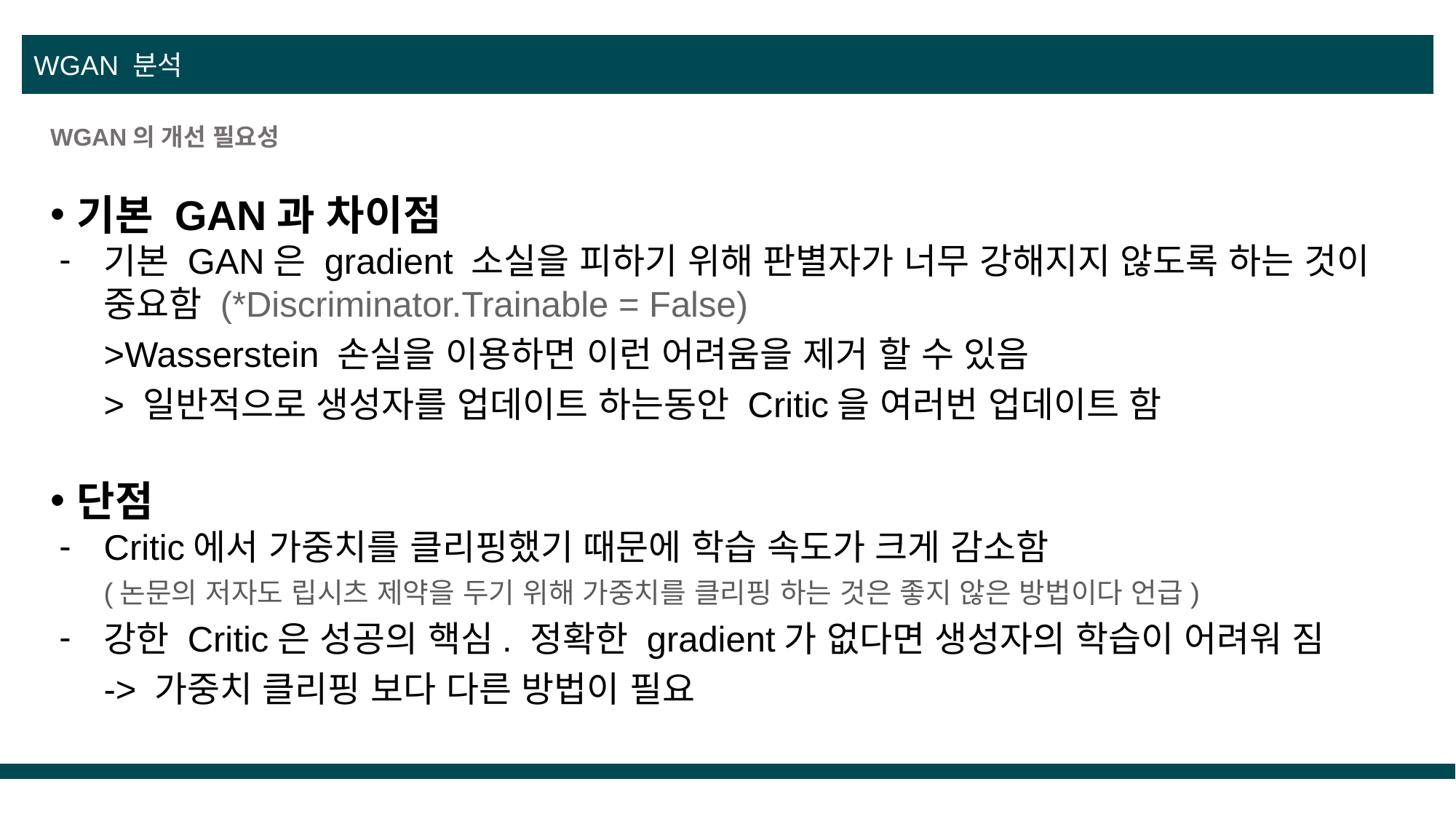

WGAN 분석
WGAN의 개선 필요성
기본 GAN과 차이점
기본 GAN은 gradient 소실을 피하기 위해 판별자가 너무 강해지지 않도록 하는 것이 중요함 (*Discriminator.Trainable = False)
>Wasserstein 손실을 이용하면 이런 어려움을 제거 할 수 있음
> 일반적으로 생성자를 업데이트 하는동안 Critic을 여러번 업데이트 함

단점
Critic에서 가중치를 클리핑했기 때문에 학습 속도가 크게 감소함
(논문의 저자도 립시츠 제약을 두기 위해 가중치를 클리핑 하는 것은 좋지 않은 방법이다 언급)
강한 Critic은 성공의 핵심. 정확한 gradient가 없다면 생성자의 학습이 어려워 짐
-> 가중치 클리핑 보다 다른 방법이 필요